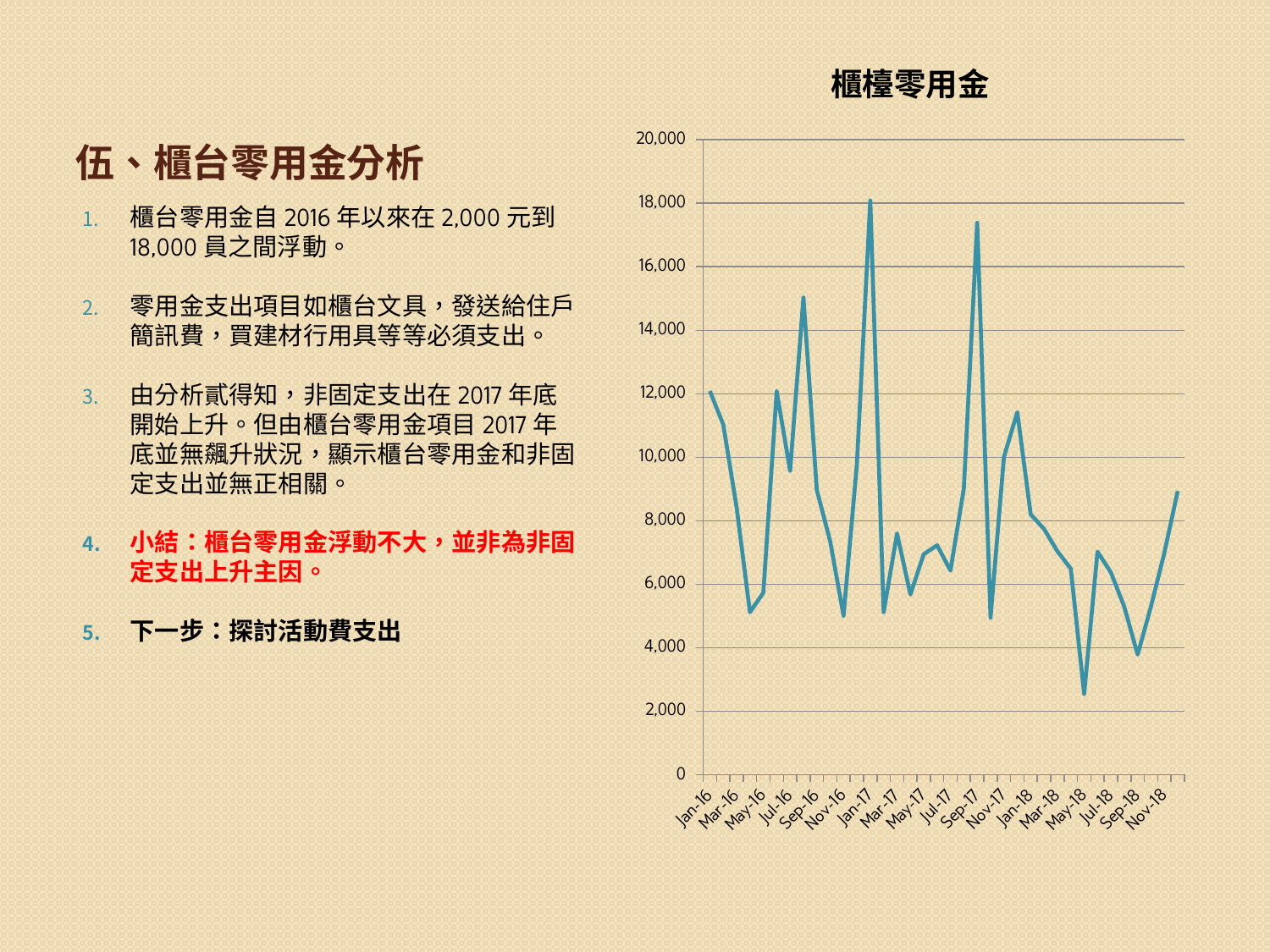

### Chart:

| Category | 櫃檯零用金 |
|---|---|
| 42370 | 12087.0 |
| 42401 | 11032.0 |
| 42430 | 8424.0 |
| 42461 | 5117.0 |
| 42491 | 5730.0 |
| 42522 | 12076.0 |
| 42552 | 9574.0 |
| 42583 | 15031.0 |
| 42614 | 8968.0 |
| 42644 | 7350.0 |
| 42675 | 5006.0 |
| 42705 | 9785.0 |
| 42736 | 18086.0 |
| 42767 | 5119.0 |
| 42795 | 7598.0 |
| 42826 | 5674.0 |
| 42856 | 6942.0 |
| 42887 | 7225.0 |
| 42917 | 6427.0 |
| 42948 | 9014.0 |
| 42979 | 17388.0 |
| 43009 | 4942.0 |
| 43040 | 10007.0 |
| 43070 | 11419.0 |
| 43101 | 8198.0 |
| 43132 | 7738.0 |
| 43160 | 7037.0 |
| 43191 | 6485.0 |
| 43221 | 2545.0 |
| 43252 | 7023.0 |
| 43282 | 6370.0 |
| 43313 | 5290.0 |
| 43344 | 3780.0 |
| 43374 | 5301.0 |
| 43405 | 6987.0 |
| 43435 | 8934.0 |
|  | None |
|  | None |
|  | None |
# 伍、櫃台零用金分析
櫃台零用金自2016年以來在2,000元到18,000員之間浮動。

零用金支出項目如櫃台文具，發送給住戶簡訊費，買建材行用具等等必須支出。

由分析貳得知，非固定支出在2017年底開始上升。但由櫃台零用金項目2017年底並無飆升狀況，顯示櫃台零用金和非固定支出並無正相關。

小結：櫃台零用金浮動不大，並非為非固定支出上升主因。

下一步：探討活動費支出